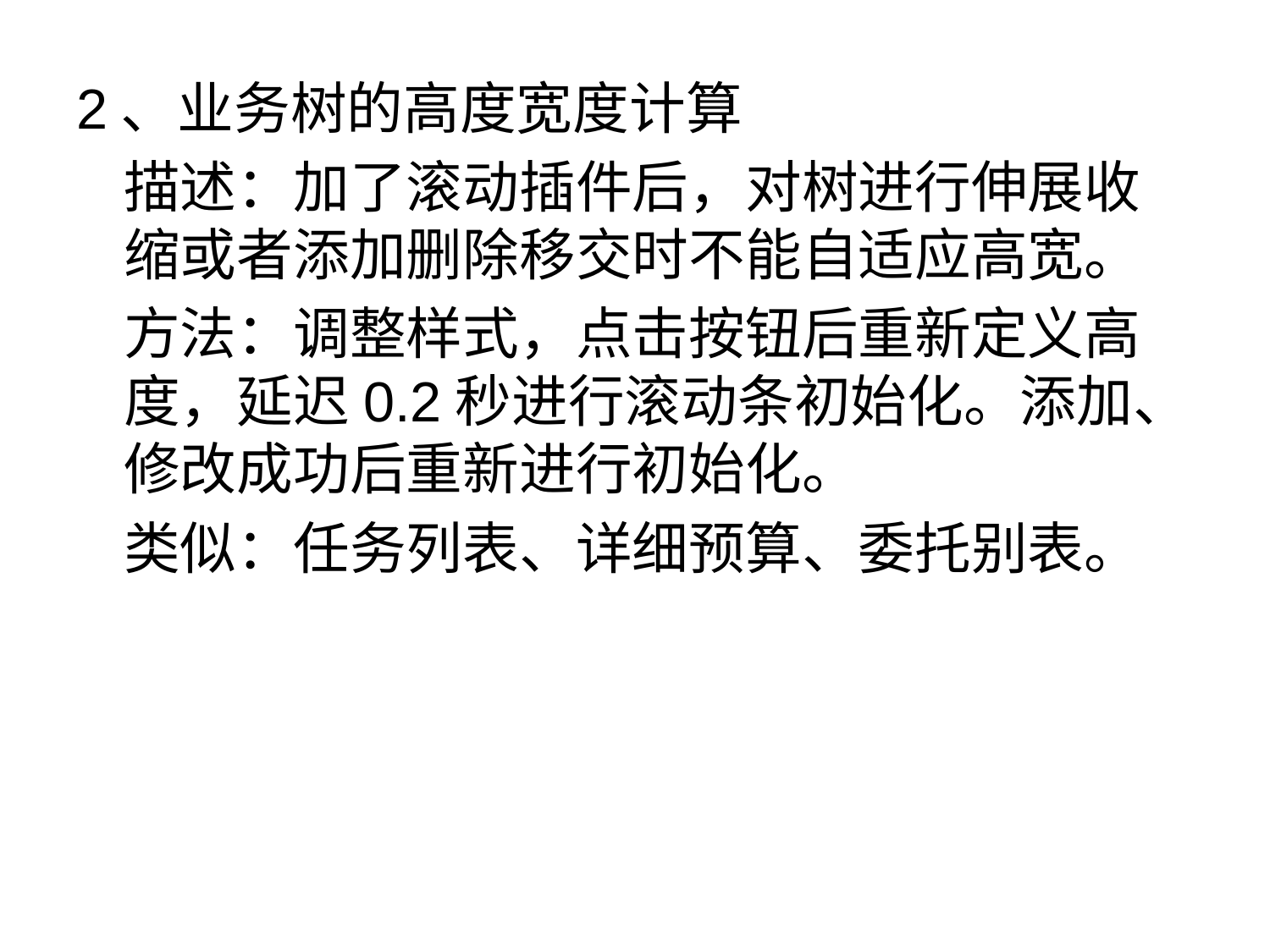

2、业务树的高度宽度计算
	描述：加了滚动插件后，对树进行伸展收缩或者添加删除移交时不能自适应高宽。
	方法：调整样式，点击按钮后重新定义高度，延迟0.2秒进行滚动条初始化。添加、修改成功后重新进行初始化。
	类似：任务列表、详细预算、委托别表。